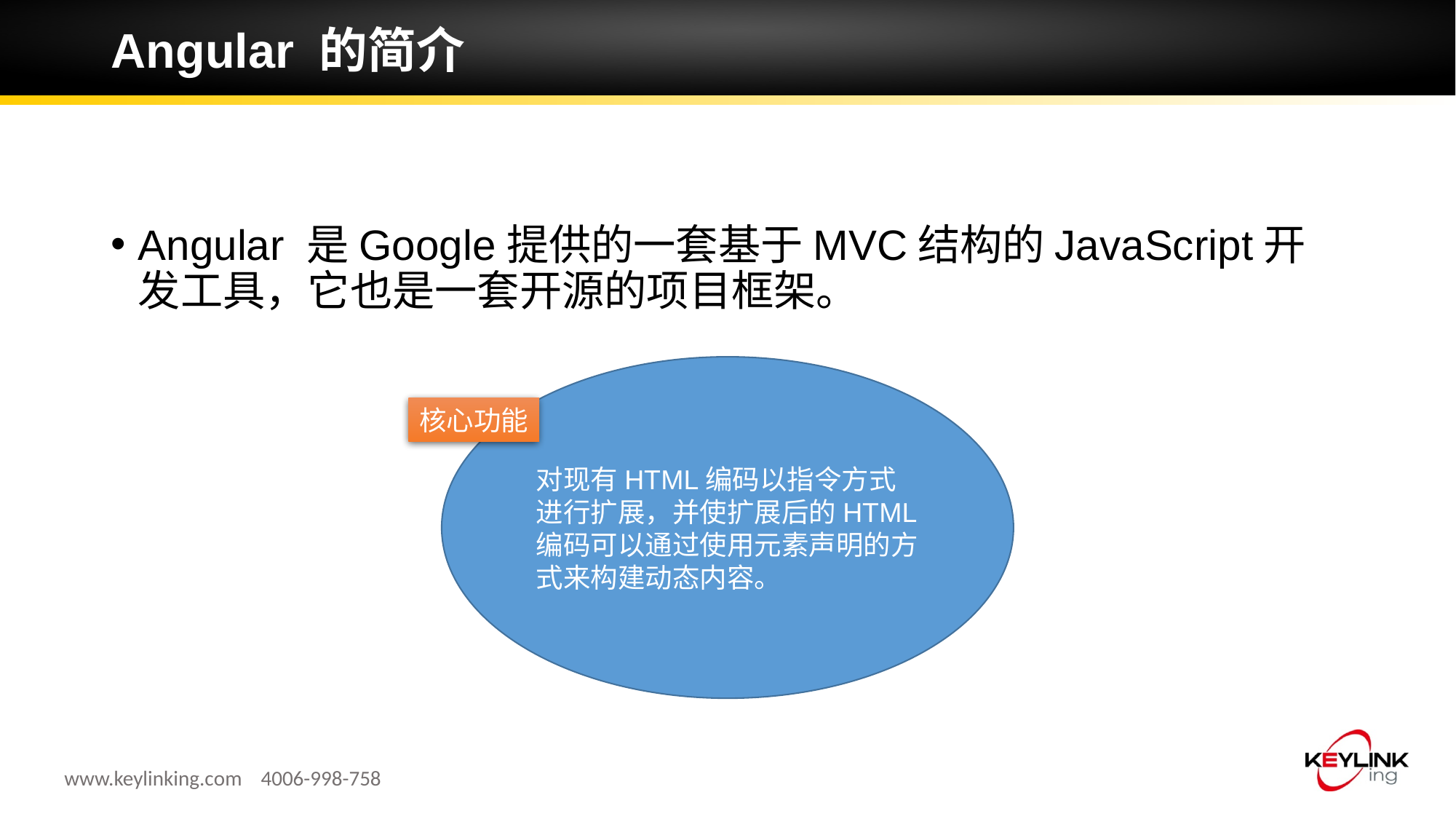

# Angular 的简介
Angular 是Google提供的一套基于MVC结构的JavaScript开发工具，它也是一套开源的项目框架。
对现有HTML编码以指令方式进行扩展，并使扩展后的HTML编码可以通过使用元素声明的方式来构建动态内容。
核心功能